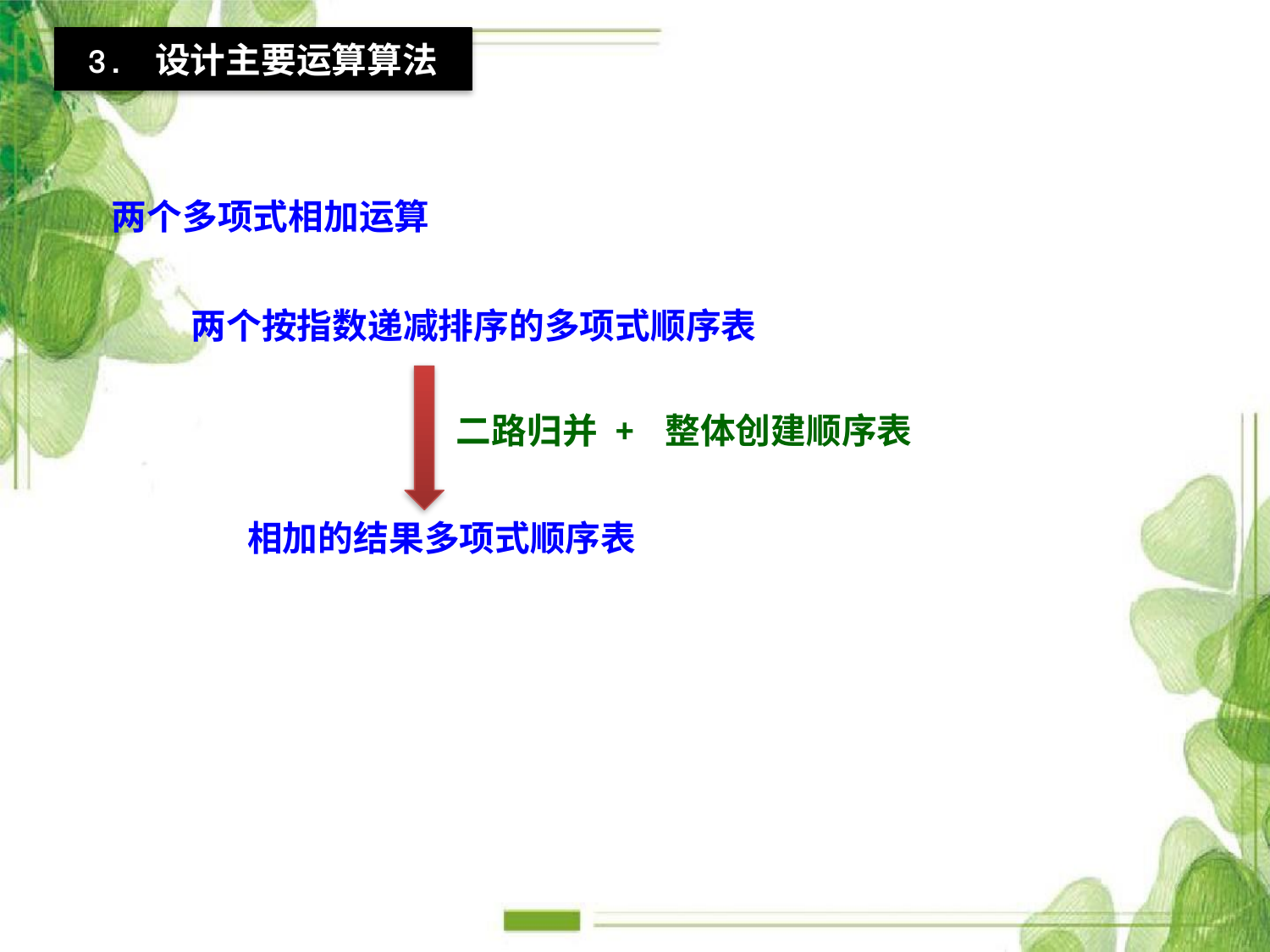

3. 设计主要运算算法
两个多项式相加运算
两个按指数递减排序的多项式顺序表

二路归并 + 整体创建顺序表
相加的结果多项式顺序表